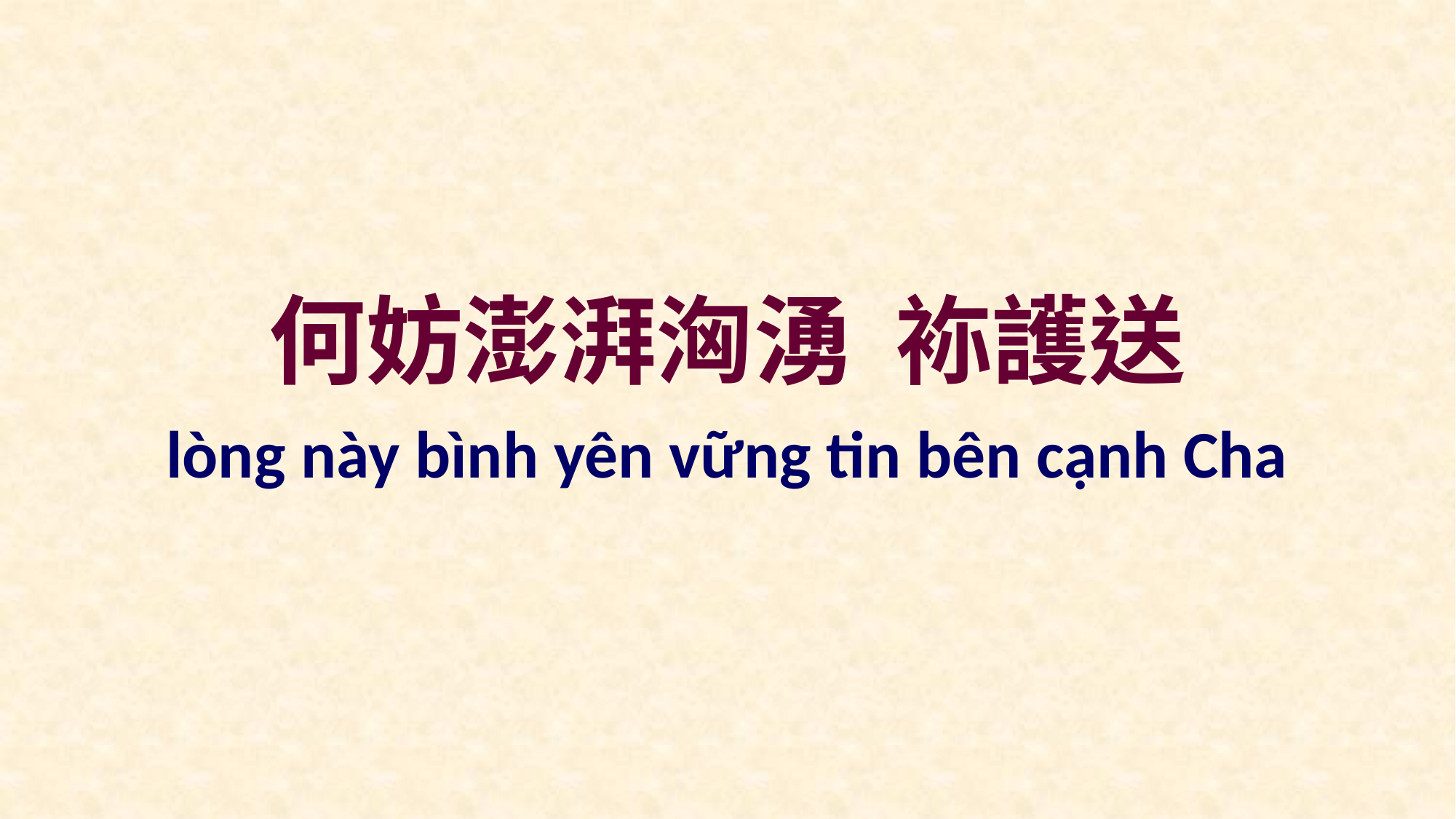

何妨澎湃洶湧  袮護送
lòng này bình yên vững tin bên cạnh Cha